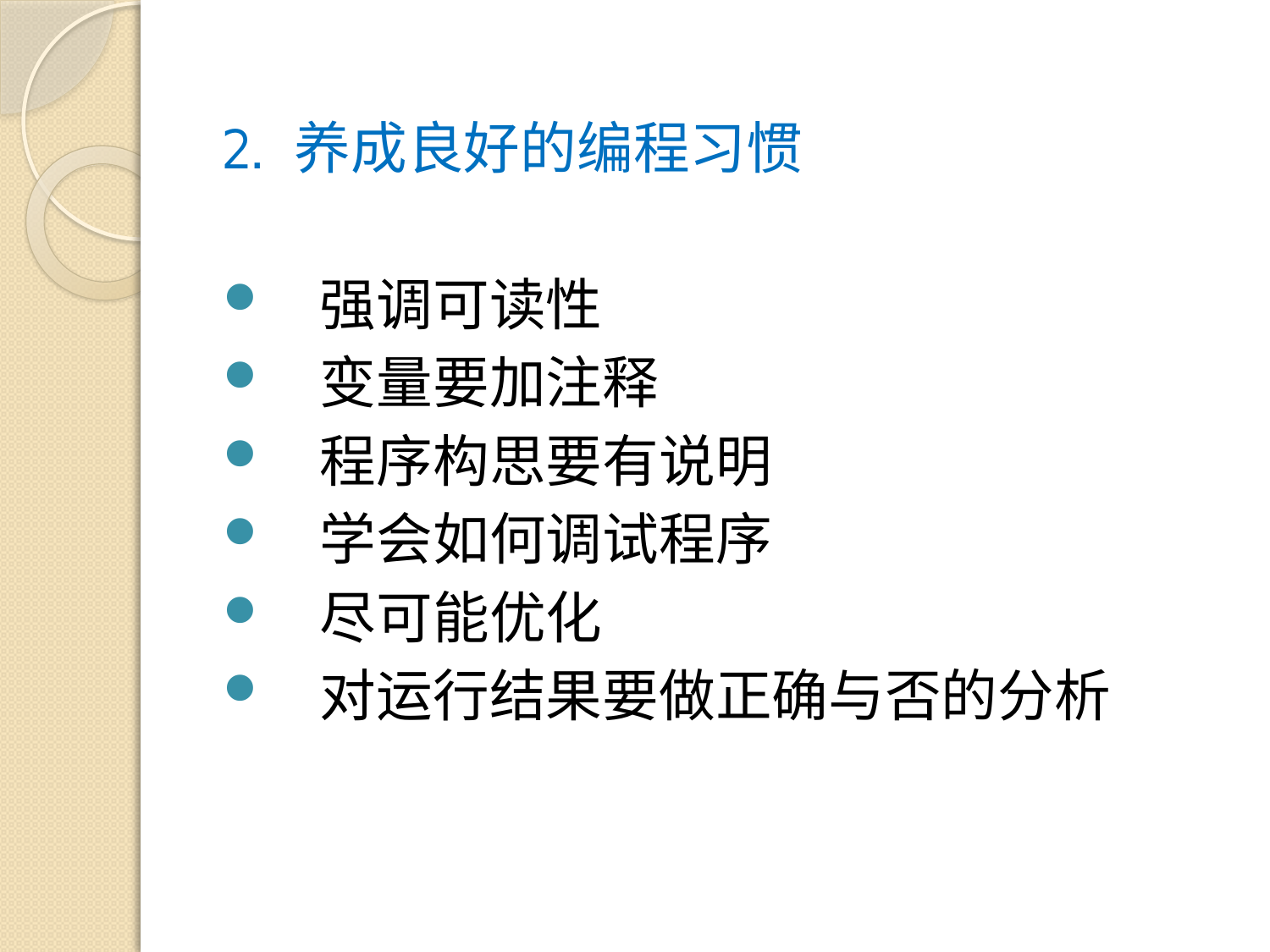

2. 养成良好的编程习惯

   强调可读性
   变量要加注释
   程序构思要有说明
   学会如何调试程序
   尽可能优化
   对运行结果要做正确与否的分析